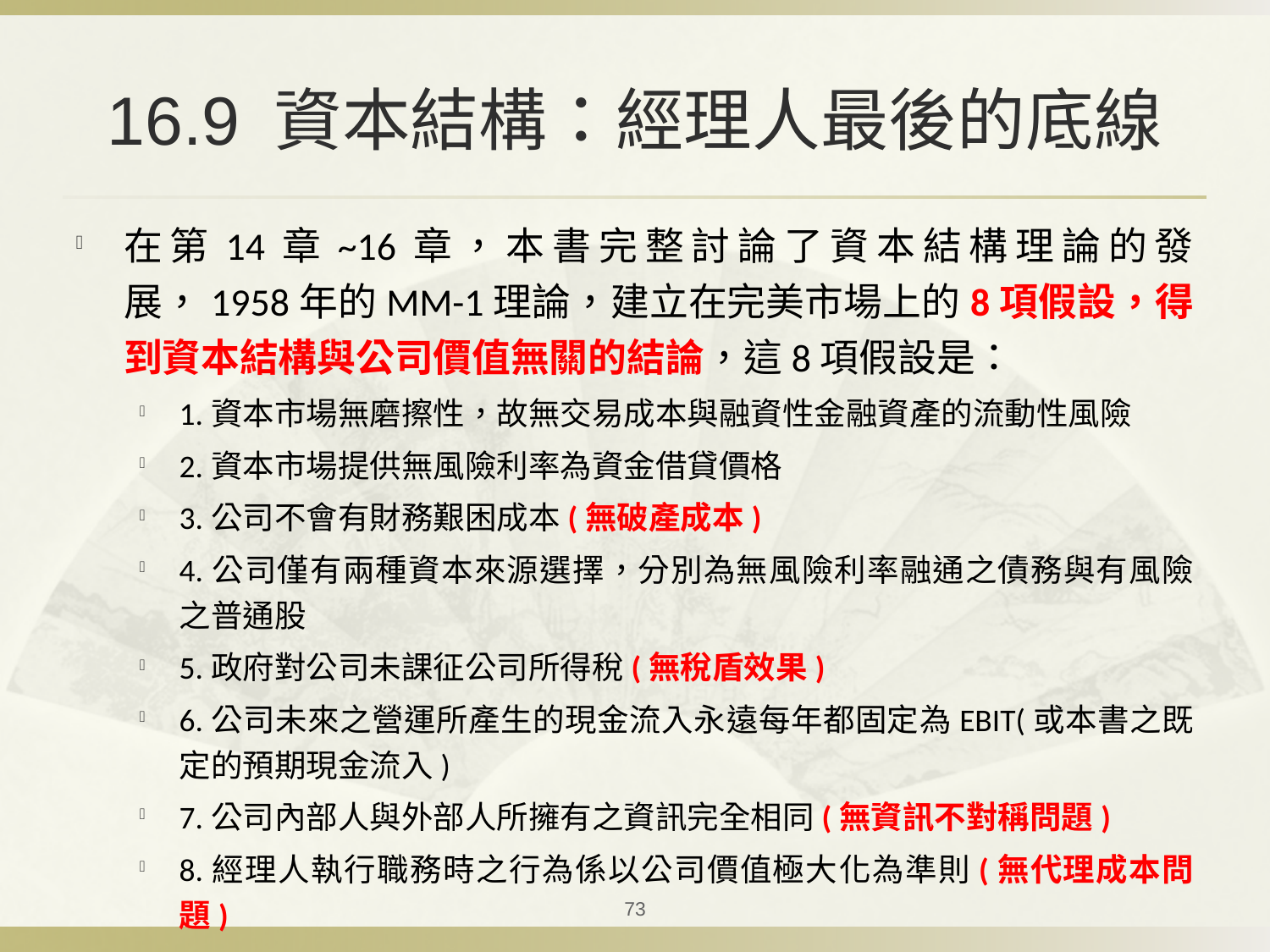

# 16.9 資本結構：經理人最後的底線
在第14章~16章，本書完整討論了資本結構理論的發展，1958年的MM-1理論，建立在完美市場上的8項假設，得到資本結構與公司價值無關的結論，這8項假設是：
1.資本市場無磨擦性，故無交易成本與融資性金融資產的流動性風險
2.資本市場提供無風險利率為資金借貸價格
3.公司不會有財務艱困成本(無破產成本)
4.公司僅有兩種資本來源選擇，分別為無風險利率融通之債務與有風險之普通股
5.政府對公司未課征公司所得稅(無稅盾效果)
6.公司未來之營運所產生的現金流入永遠每年都固定為EBIT(或本書之既定的預期現金流入)
7.公司內部人與外部人所擁有之資訊完全相同(無資訊不對稱問題)
8.經理人執行職務時之行為係以公司價值極大化為準則(無代理成本問題)
73